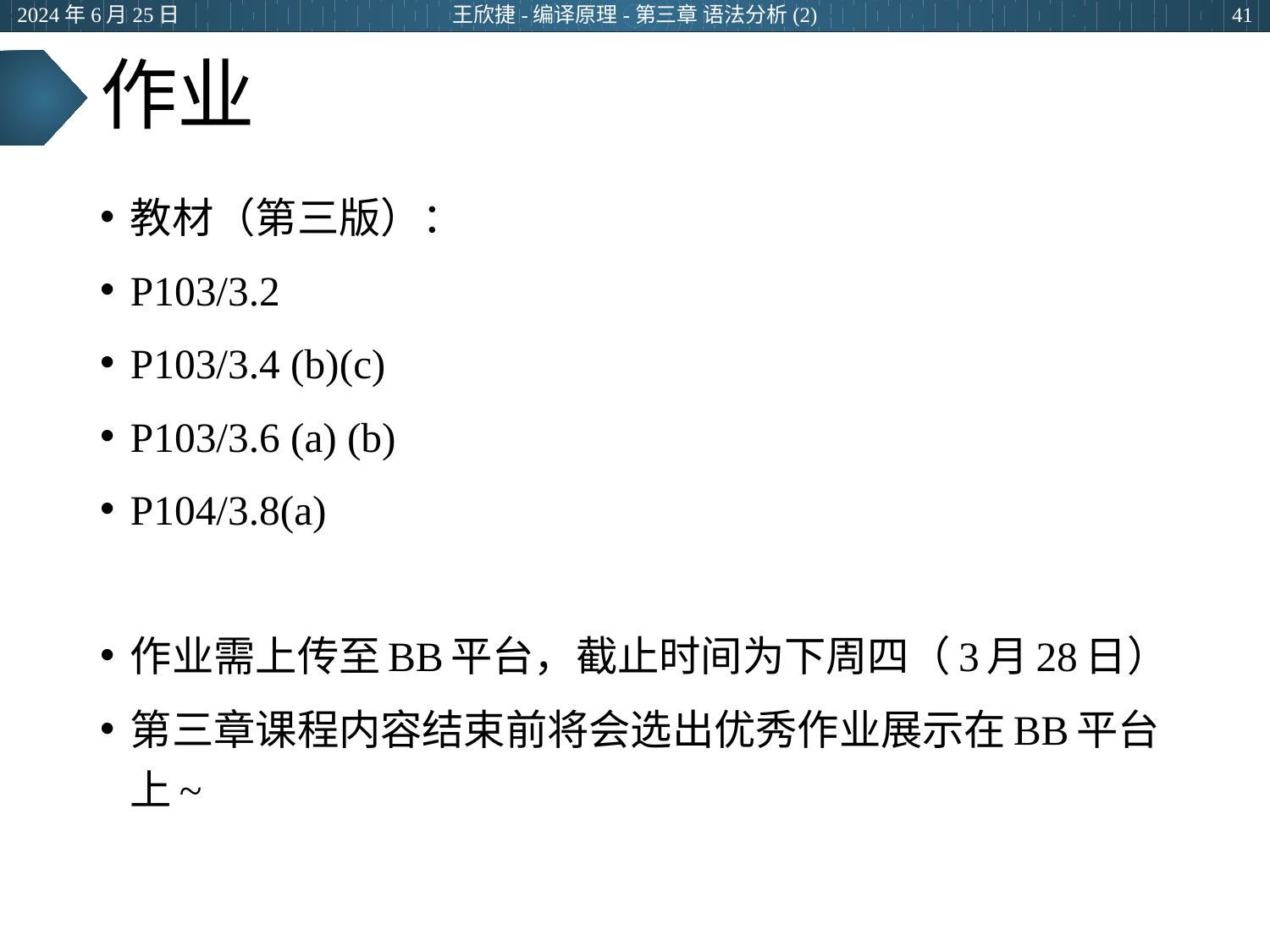

2024年6月25日
王欣捷-编译原理-第三章 语法分析(2)
41
# 作业
教材（第三版）：
P103/3.2
P103/3.4 (b)(c)
P103/3.6 (a) (b)
P104/3.8(a)

作业需上传至BB平台，截止时间为下周四（3月28日）
第三章课程内容结束前将会选出优秀作业展示在BB平台上~